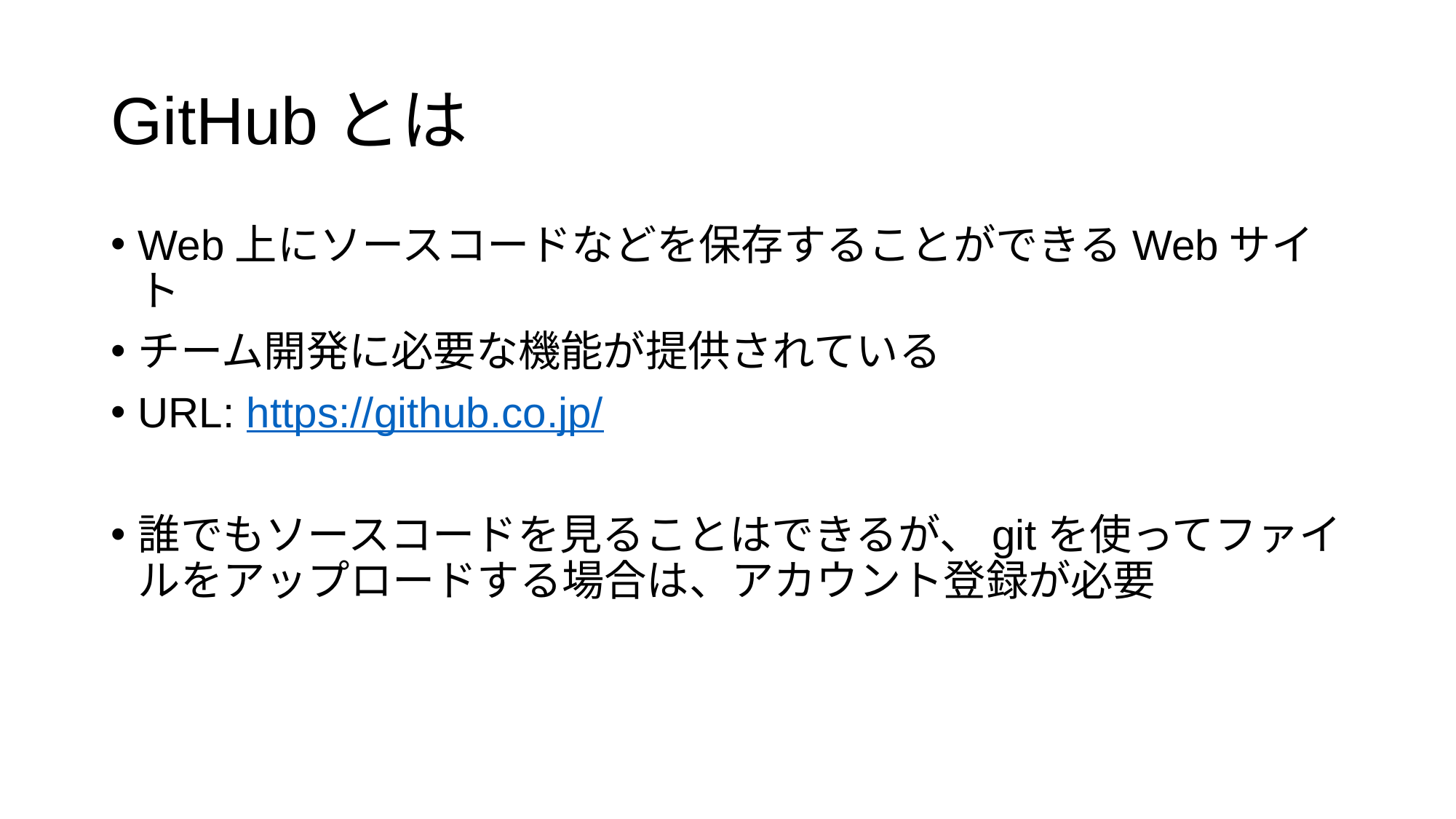

# GitHubとは
Web上にソースコードなどを保存することができるWebサイト
チーム開発に必要な機能が提供されている
URL: https://github.co.jp/

誰でもソースコードを見ることはできるが、gitを使ってファイルをアップロードする場合は、アカウント登録が必要